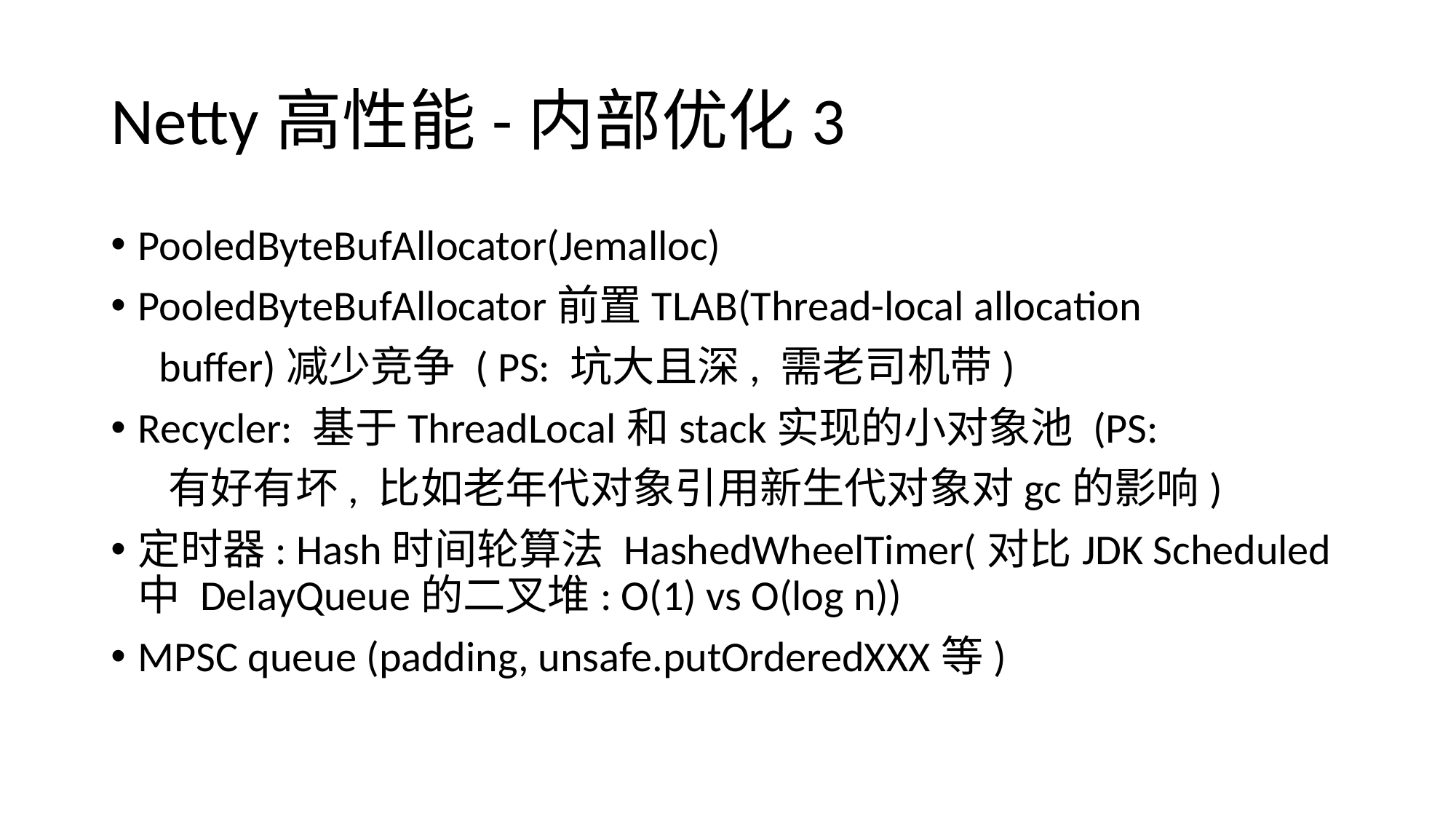

# Netty高性能-内部优化3
PooledByteBufAllocator(Jemalloc)
PooledByteBufAllocator前置TLAB(Thread-local allocation
     buffer)减少竞争 ( PS: 坑⼤且深, 需老司机带)
Recycler: 基于ThreadLocal和stack实现的小对象池 (PS:
     有好有坏, 比如老年代对象引用新⽣代对象对gc的影响)
定时器: Hash时间轮算法 HashedWheelTimer(对比JDK Scheduled中 DelayQueue的⼆叉堆: O(1) vs O(log n))
MPSC queue (padding, unsafe.putOrderedXXX等)